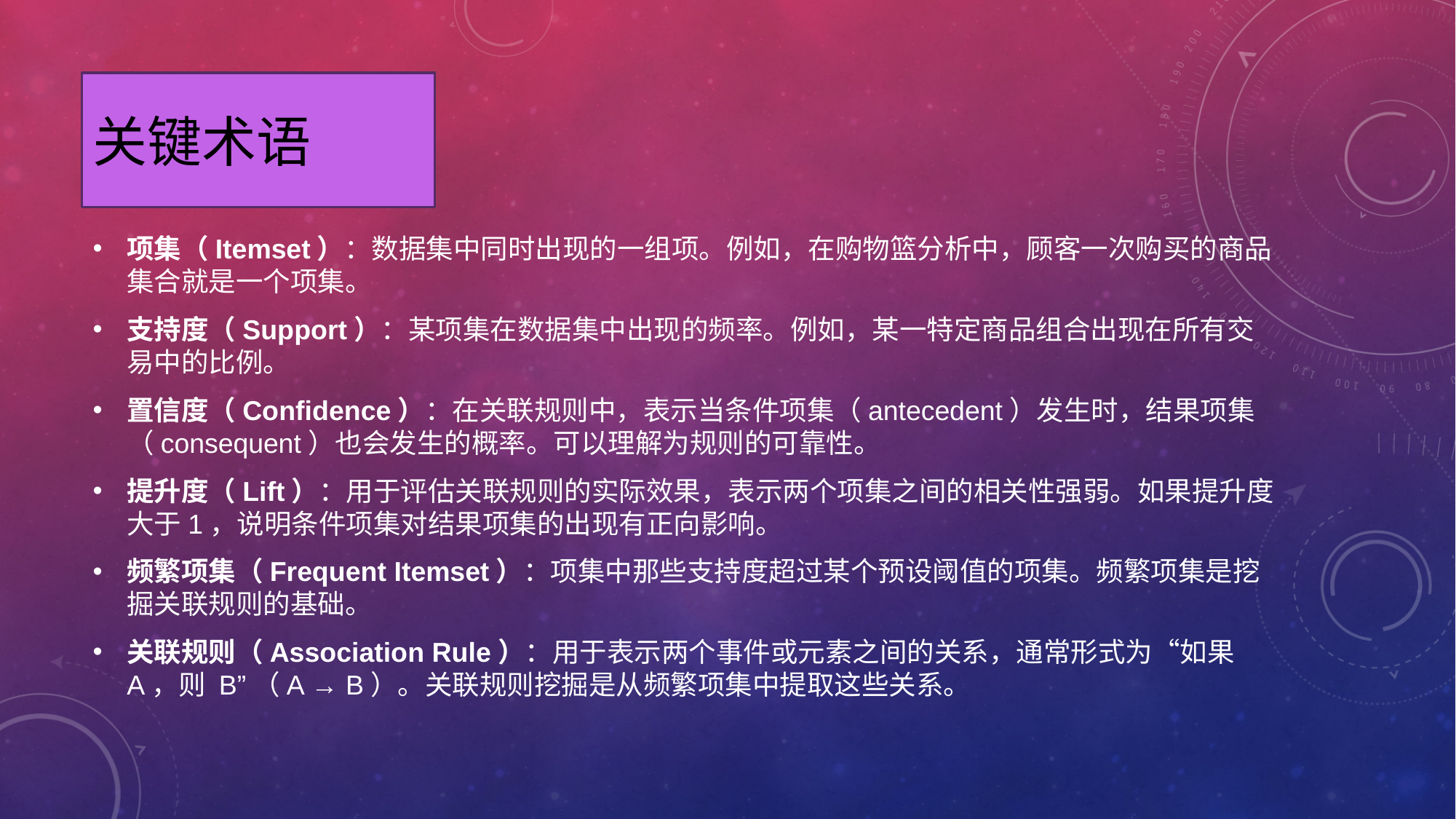

# 关键术语
项集（Itemset）：数据集中同时出现的一组项。例如，在购物篮分析中，顾客一次购买的商品集合就是一个项集。
支持度（Support）：某项集在数据集中出现的频率。例如，某一特定商品组合出现在所有交易中的比例。
置信度（Confidence）：在关联规则中，表示当条件项集（antecedent）发生时，结果项集（consequent）也会发生的概率。可以理解为规则的可靠性。
提升度（Lift）：用于评估关联规则的实际效果，表示两个项集之间的相关性强弱。如果提升度大于1，说明条件项集对结果项集的出现有正向影响。
频繁项集（Frequent Itemset）：项集中那些支持度超过某个预设阈值的项集。频繁项集是挖掘关联规则的基础。
关联规则（Association Rule）：用于表示两个事件或元素之间的关系，通常形式为“如果 A，则 B”（A → B）。关联规则挖掘是从频繁项集中提取这些关系。